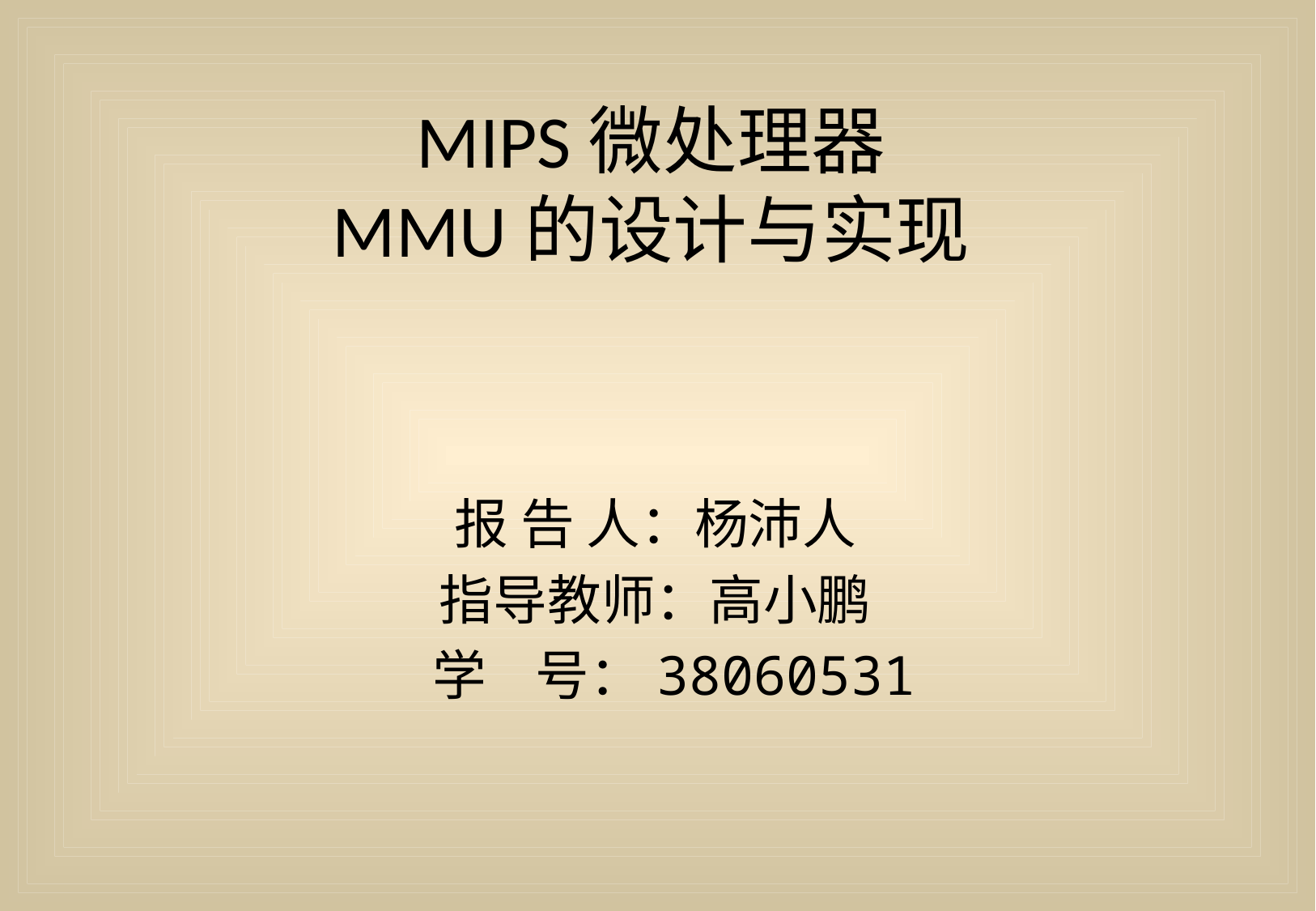

# MIPS微处理器 MMU的设计与实现
报 告 人：杨沛人
指导教师：高小鹏
  学    号：38060531